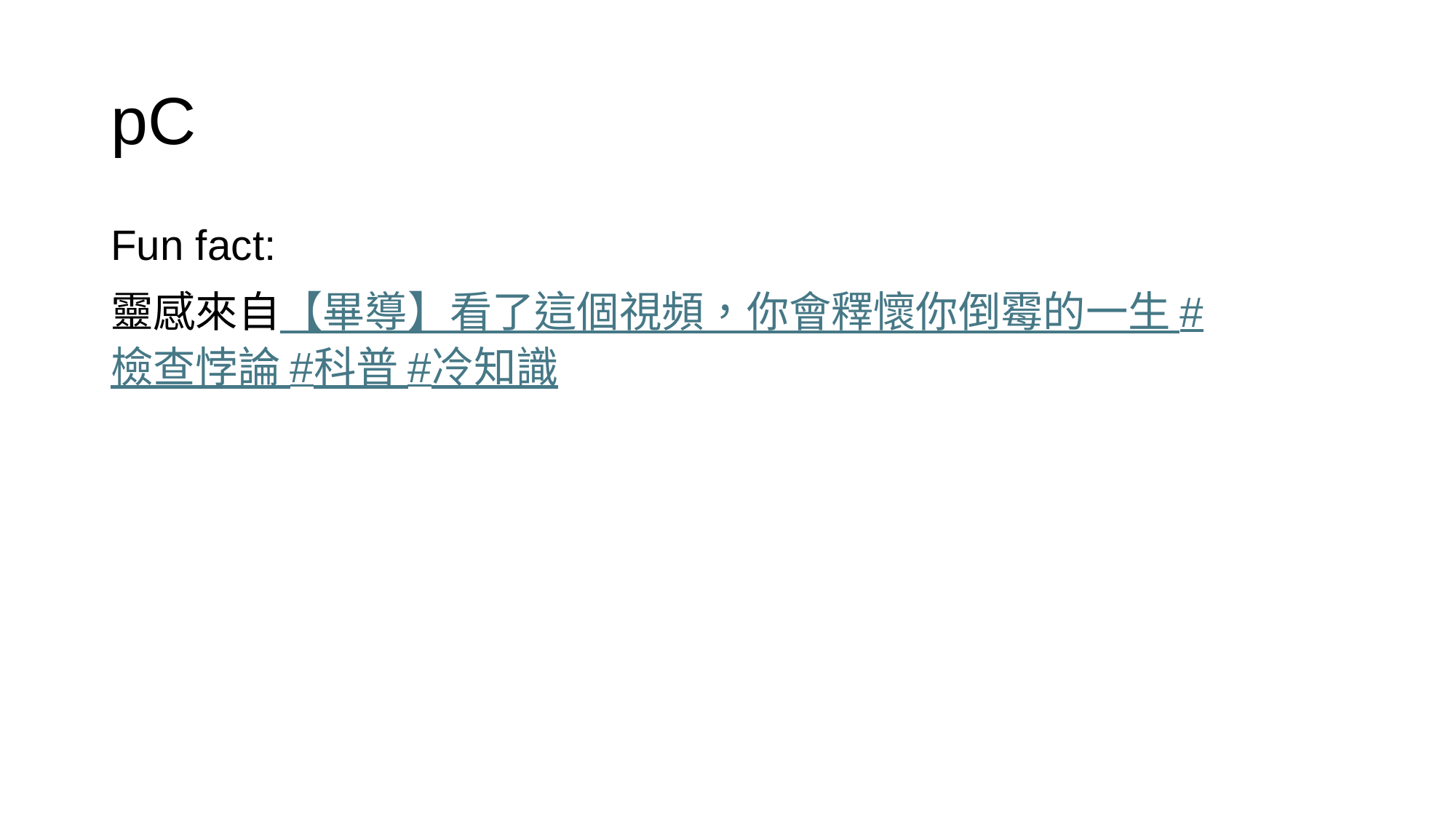

# pC
Fun fact:
靈感來自【畢導】看了這個視頻，你會釋懷你倒霉的一生 #檢查悖論 #科普 #冷知識